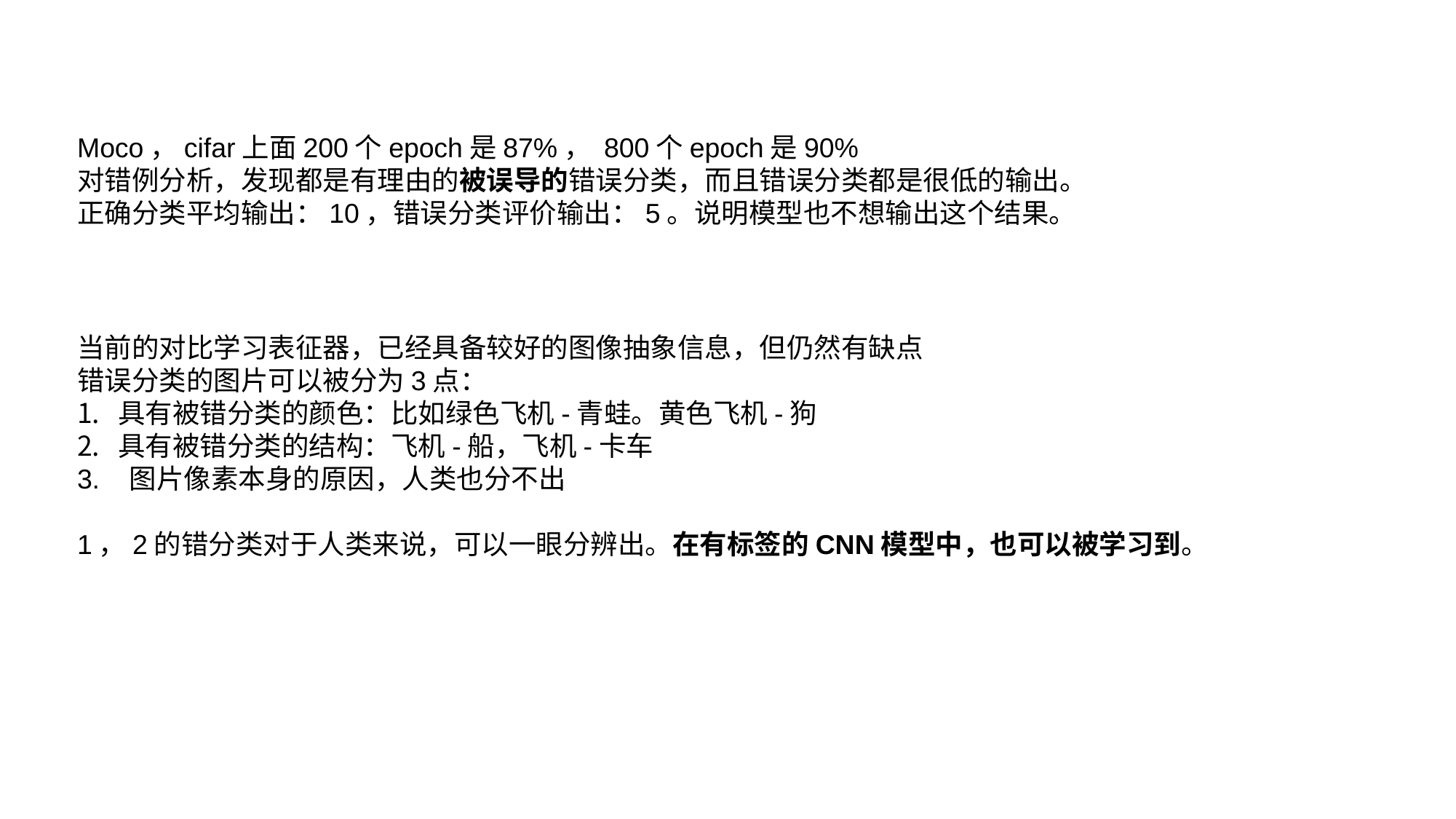

Moco，cifar上面200个epoch是87%， 800个epoch是90%
对错例分析，发现都是有理由的被误导的错误分类，而且错误分类都是很低的输出。
正确分类平均输出：10，错误分类评价输出：5。说明模型也不想输出这个结果。
当前的对比学习表征器，已经具备较好的图像抽象信息，但仍然有缺点
错误分类的图片可以被分为3点：
具有被错分类的颜色：比如绿色飞机-青蛙。黄色飞机-狗
具有被错分类的结构：飞机-船，飞机-卡车
3.   图片像素本身的原因，人类也分不出

1，2的错分类对于人类来说，可以一眼分辨出。在有标签的CNN模型中，也可以被学习到。